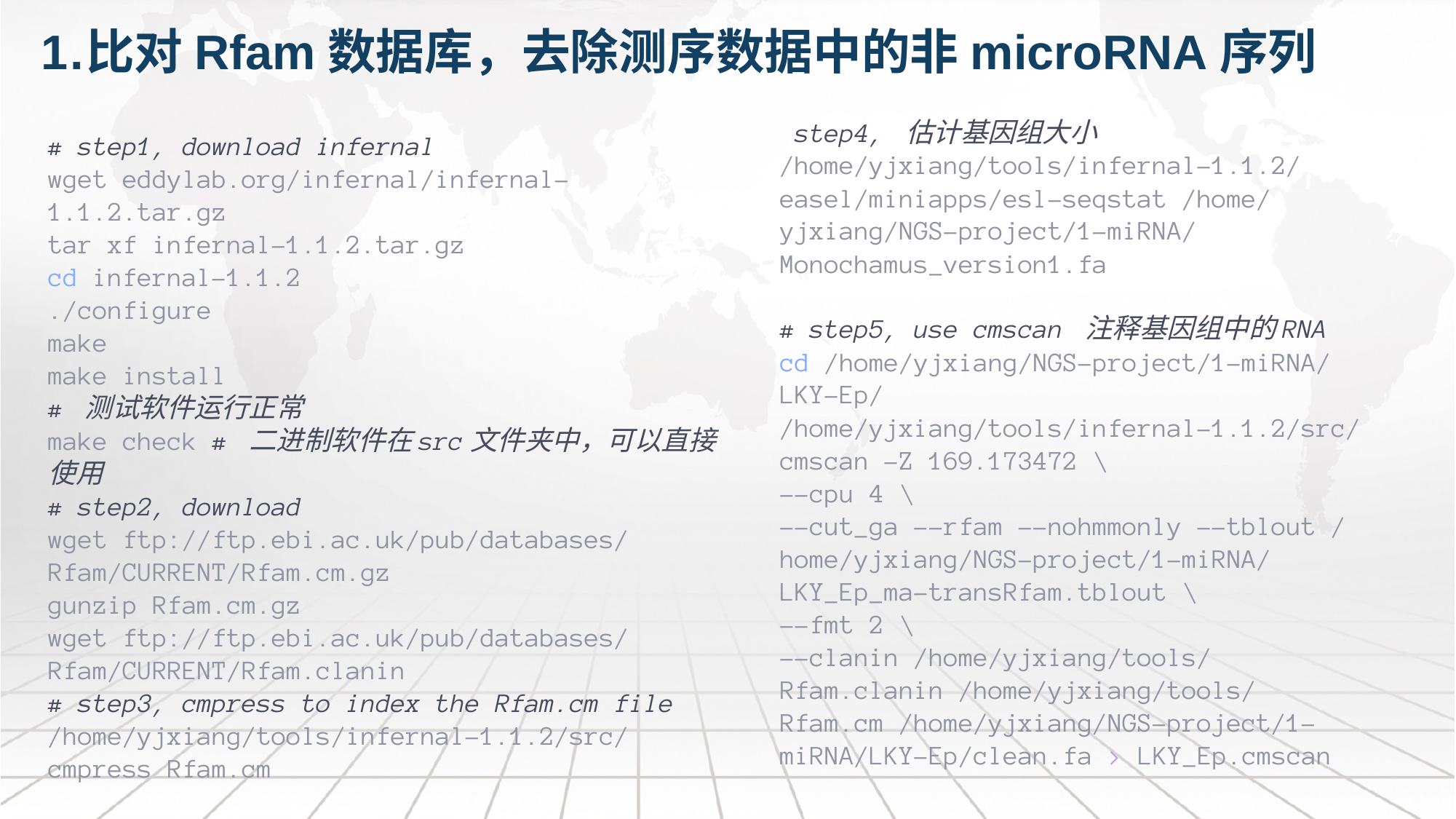

比对Rfam数据库，去除测序数据中的非microRNA序列
 step4, 估计基因组大小
/home/yjxiang/tools/infernal-1.1.2/easel/miniapps/esl-seqstat /home/yjxiang/NGS-project/1-miRNA/Monochamus_version1.fa
# step5, use cmscan 注释基因组中的RNA
cd /home/yjxiang/NGS-project/1-miRNA/LKY-Ep/
/home/yjxiang/tools/infernal-1.1.2/src/cmscan -Z 169.173472 \
--cpu 4 \
--cut_ga --rfam --nohmmonly --tblout /home/yjxiang/NGS-project/1-miRNA/LKY_Ep_ma-transRfam.tblout \
--fmt 2 \
--clanin /home/yjxiang/tools/Rfam.clanin /home/yjxiang/tools/Rfam.cm /home/yjxiang/NGS-project/1-miRNA/LKY-Ep/clean.fa > LKY_Ep.cmscan

# step1, download infernal
wget eddylab.org/infernal/infernal-1.1.2.tar.gz
tar xf infernal-1.1.2.tar.gz
cd infernal-1.1.2
./configure
make
make install
# 测试软件运行正常
make check # 二进制软件在src文件夹中，可以直接使用
# step2, download
wget ftp://ftp.ebi.ac.uk/pub/databases/Rfam/CURRENT/Rfam.cm.gz
gunzip Rfam.cm.gz
wget ftp://ftp.ebi.ac.uk/pub/databases/Rfam/CURRENT/Rfam.clanin
# step3, cmpress to index the Rfam.cm file
/home/yjxiang/tools/infernal-1.1.2/src/cmpress Rfam.cm